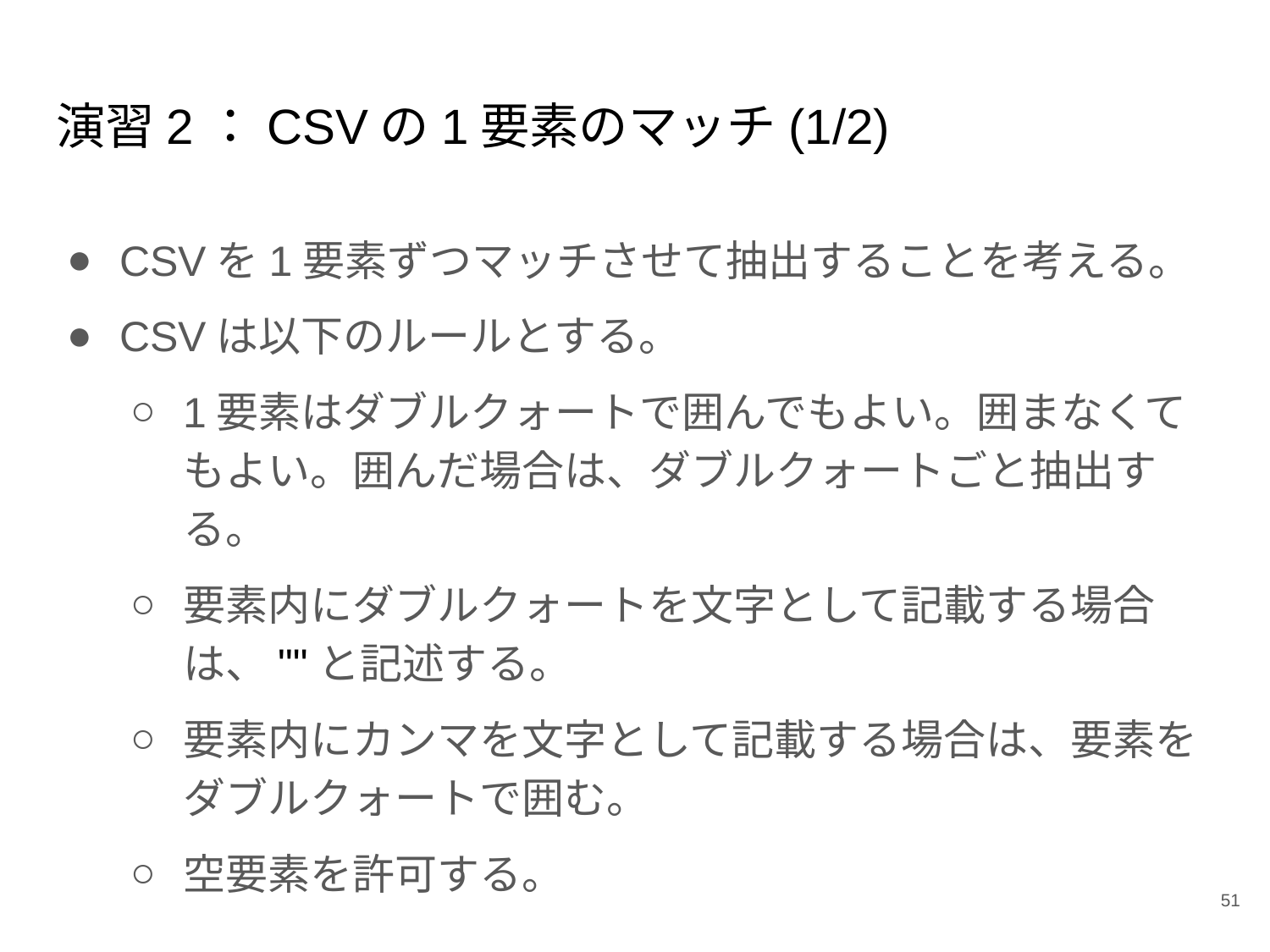

# 演習2：CSVの1要素のマッチ(1/2)
CSVを1要素ずつマッチさせて抽出することを考える。
CSVは以下のルールとする。
1要素はダブルクォートで囲んでもよい。囲まなくてもよい。囲んだ場合は、ダブルクォートごと抽出する。
要素内にダブルクォートを文字として記載する場合は、""と記述する。
要素内にカンマを文字として記載する場合は、要素をダブルクォートで囲む。
空要素を許可する。
51